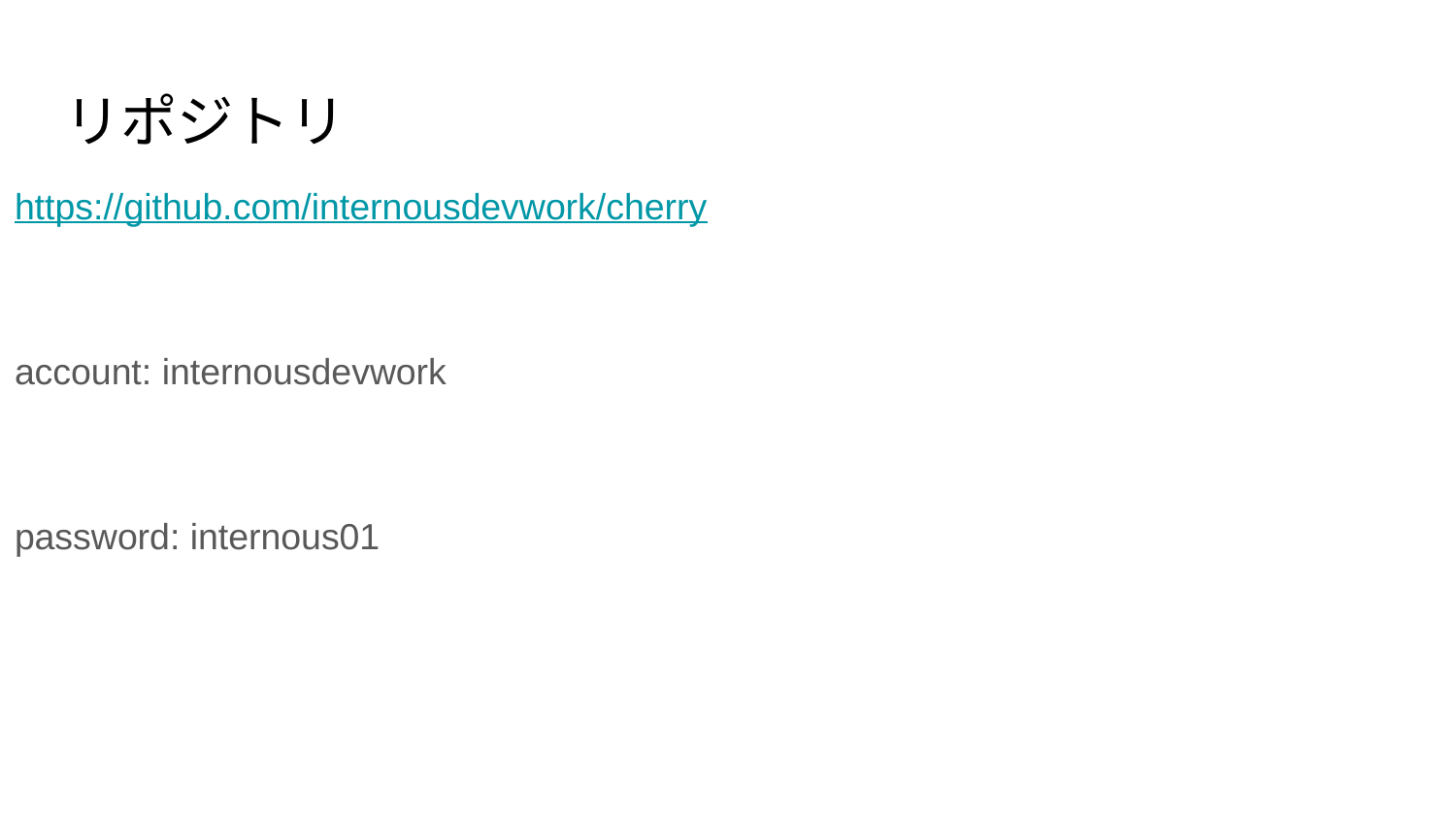

# リポジトリ

https://github.com/internousdevwork/cherry

account: internousdevwork

password: internous01